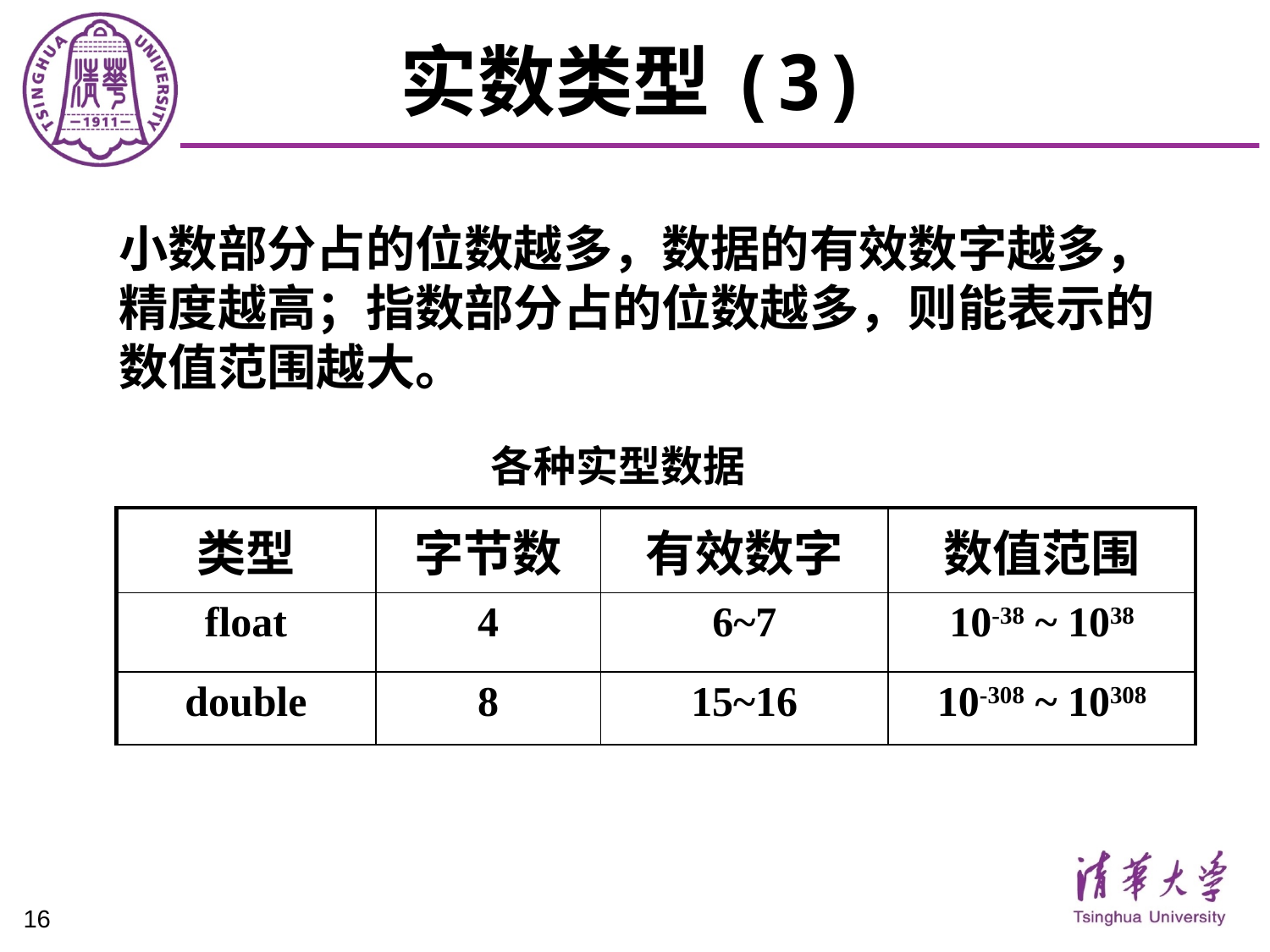

# 实数类型(3)
小数部分占的位数越多，数据的有效数字越多，
精度越高；指数部分占的位数越多，则能表示的
数值范围越大。
各种实型数据
| 类型 | 字节数 | 有效数字 | 数值范围 |
| --- | --- | --- | --- |
| float | 4 | 6~7 | 10-38 ~ 1038 |
| double | 8 | 15~16 | 10-308 ~ 10308 |
16